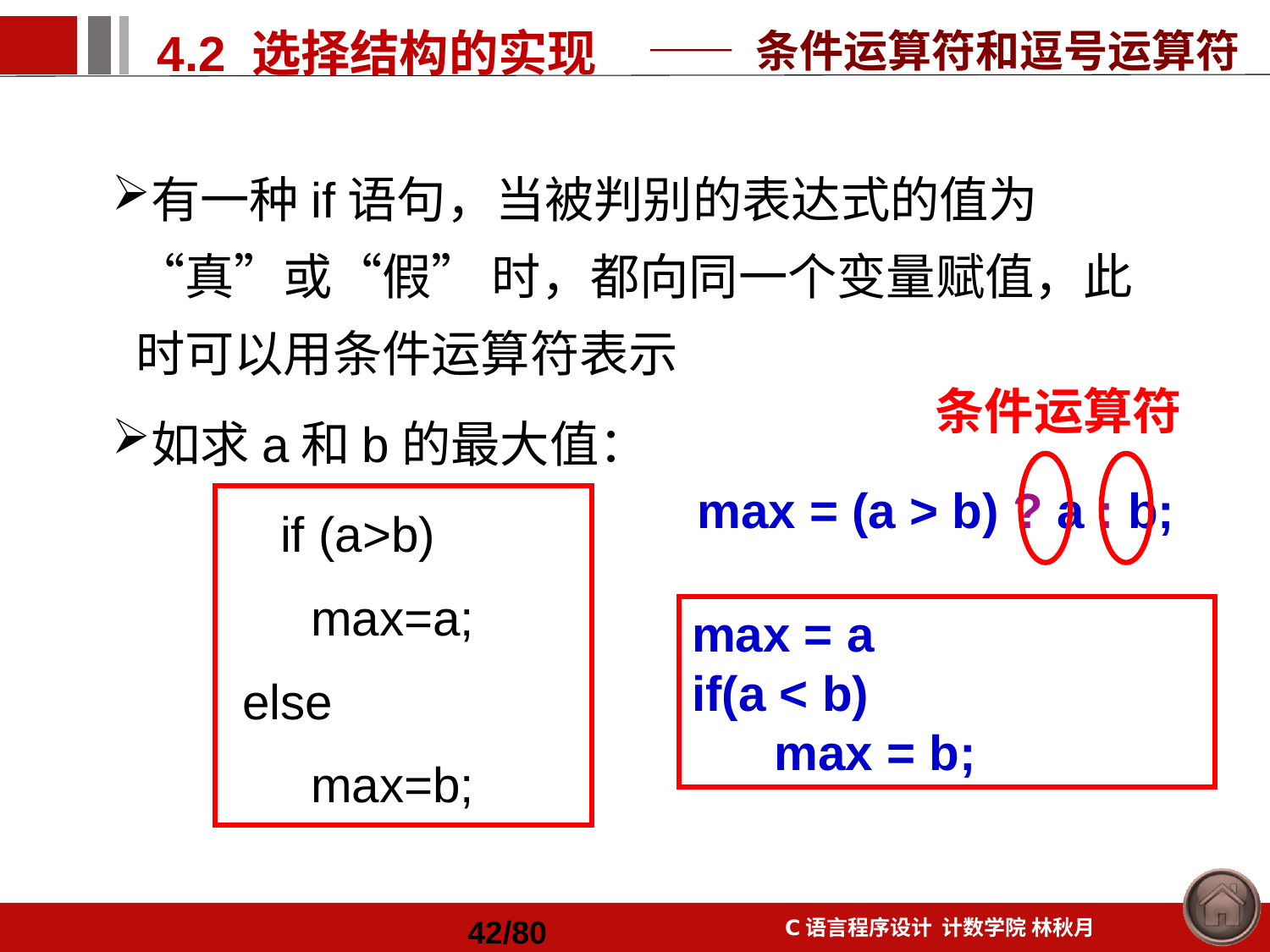

—— 条件运算符和逗号运算符
有一种if语句，当被判别的表达式的值为“真”或“假” 时，都向同一个变量赋值，此时可以用条件运算符表示
如求a和b的最大值：
	   if (a>b)
           max=a;
      else
           max=b;
条件运算符

max = (a > b) ? a : b;

max = a
if(a < b)
      max = b;